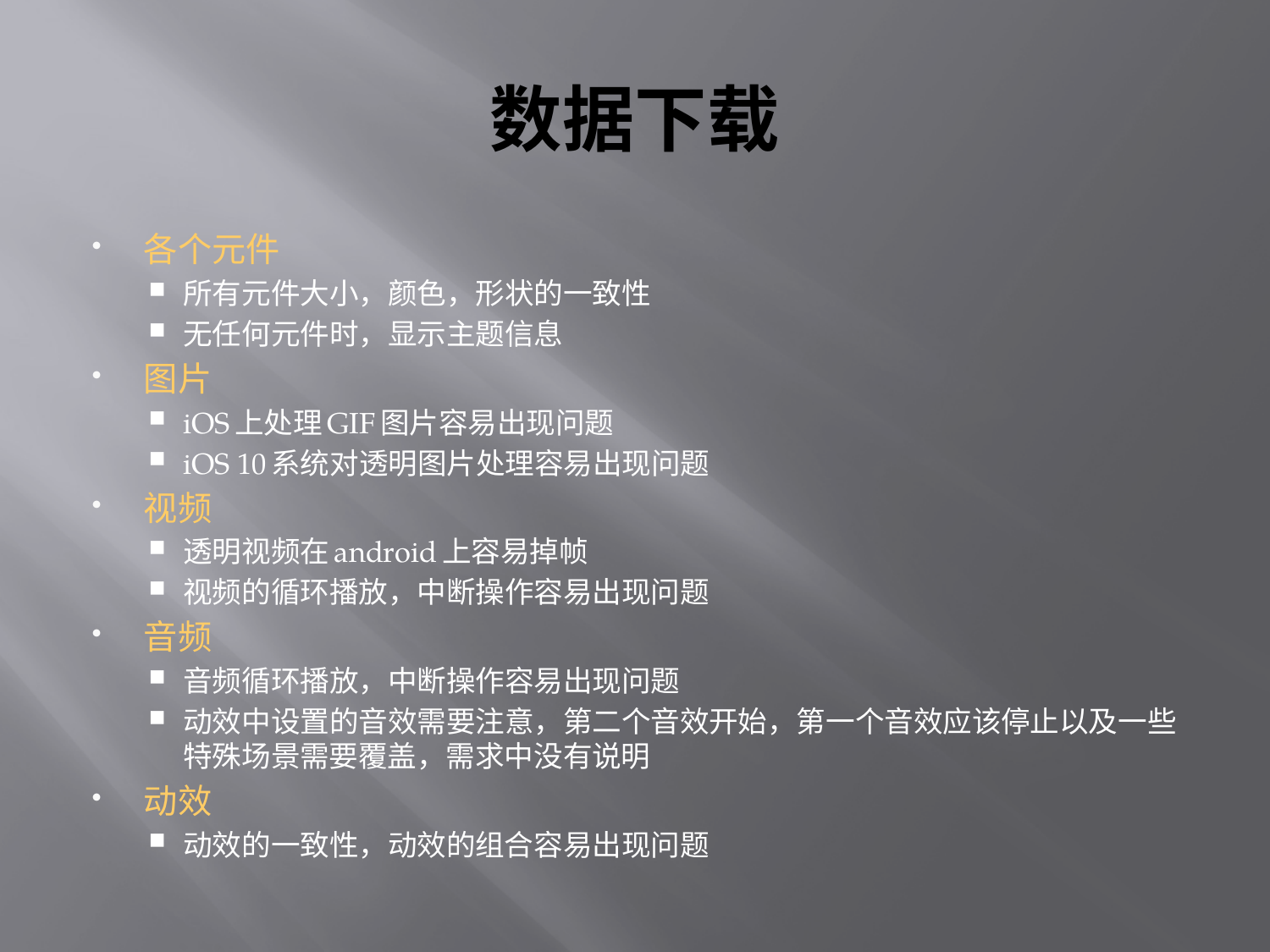

# 数据下载
各个元件
所有元件大小，颜色，形状的一致性
无任何元件时，显示主题信息
图片
iOS上处理GIF图片容易出现问题
iOS 10系统对透明图片处理容易出现问题
视频
透明视频在android上容易掉帧
视频的循环播放，中断操作容易出现问题
音频
音频循环播放，中断操作容易出现问题
动效中设置的音效需要注意，第二个音效开始，第一个音效应该停止以及一些特殊场景需要覆盖，需求中没有说明
动效
动效的一致性，动效的组合容易出现问题